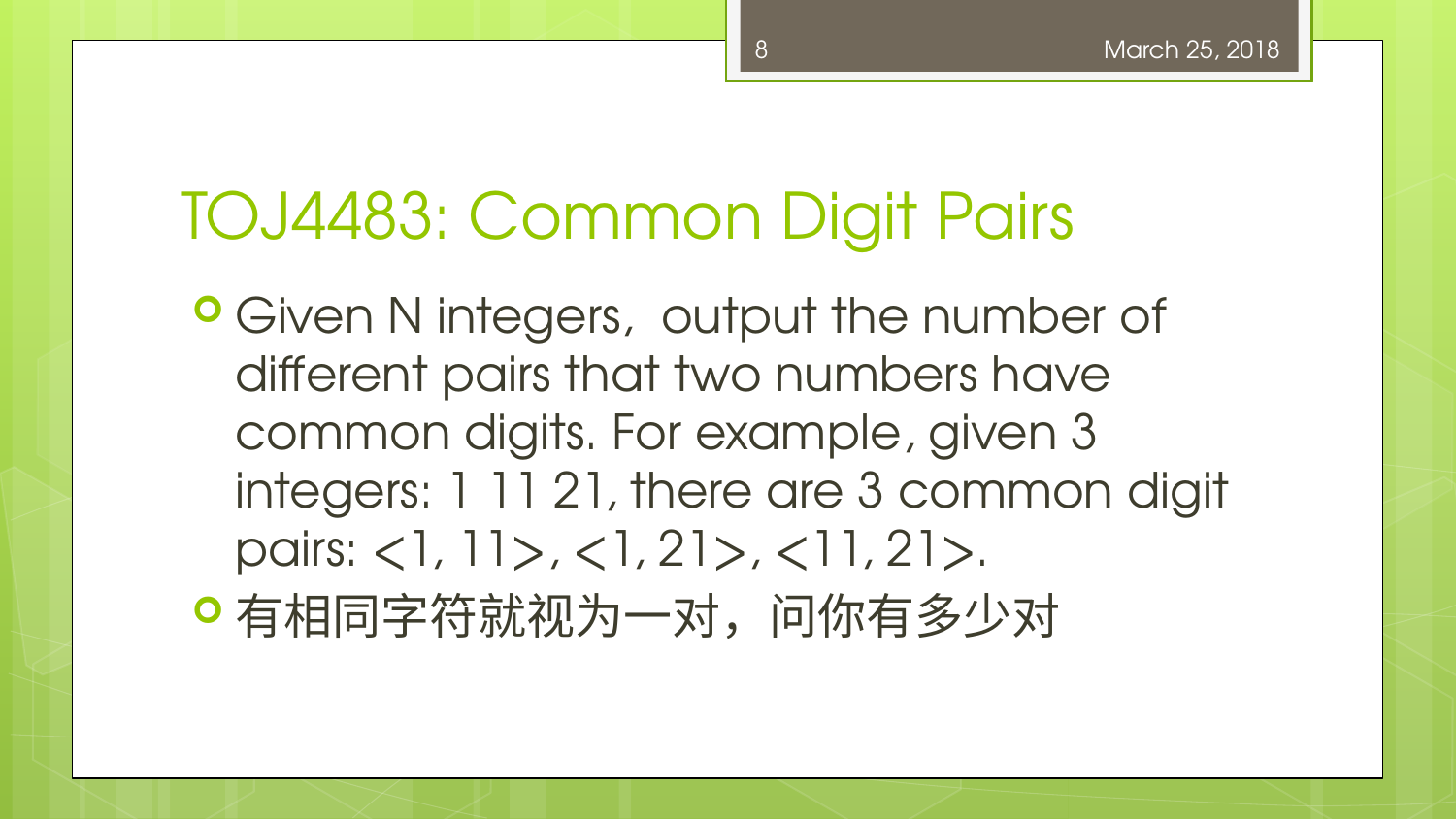

8
March 25, 2018
# TOJ4483: Common Digit Pairs
Given N integers,  output the number of different pairs that two numbers have common digits. For example, given 3 integers: 1 11 21, there are 3 common digit pairs: <1, 11>, <1, 21>, <11, 21>.
有相同字符就视为一对，问你有多少对